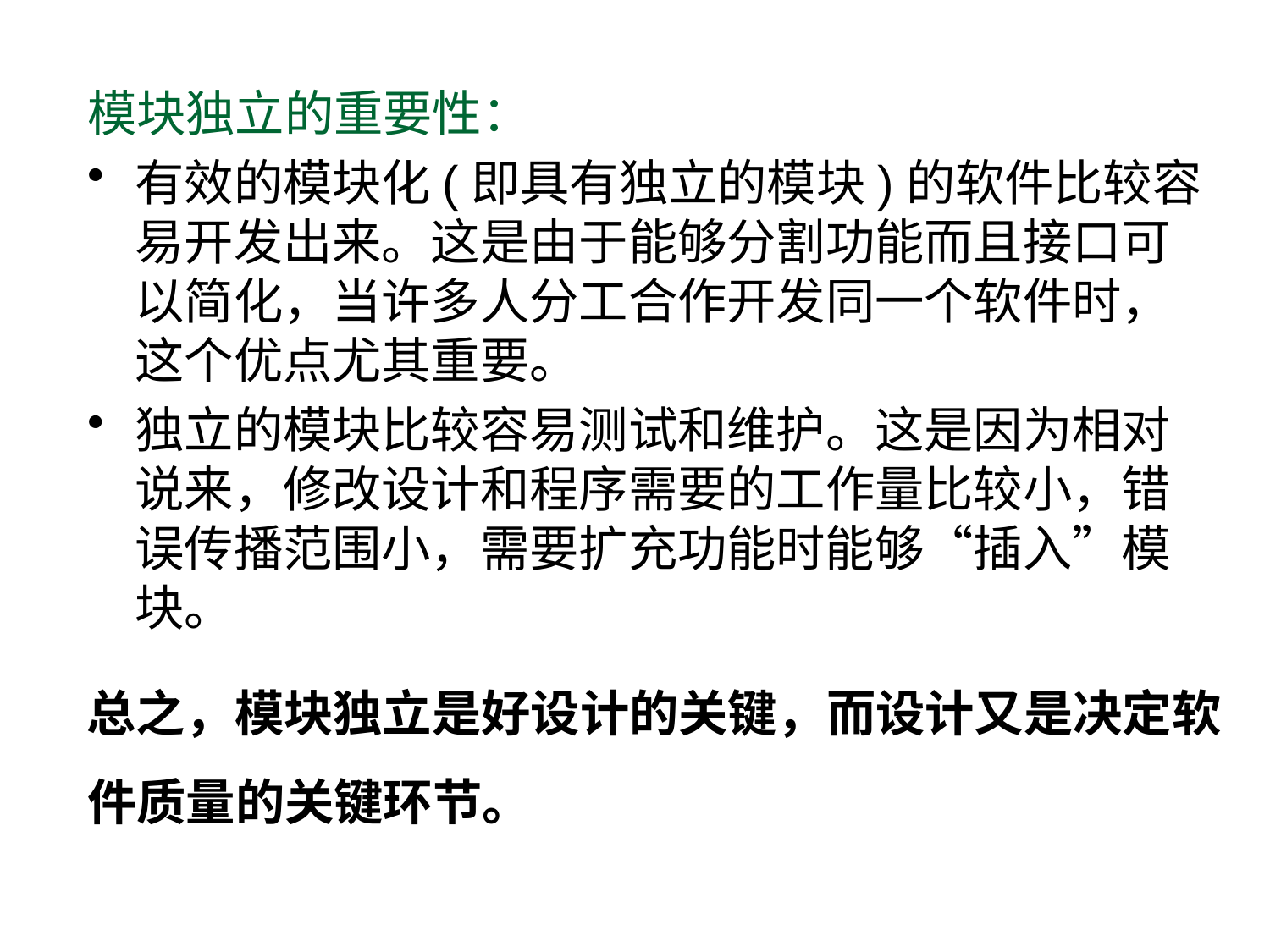

模块独立的重要性：
有效的模块化(即具有独立的模块)的软件比较容易开发出来。这是由于能够分割功能而且接口可以简化，当许多人分工合作开发同一个软件时，这个优点尤其重要。
独立的模块比较容易测试和维护。这是因为相对说来，修改设计和程序需要的工作量比较小，错误传播范围小，需要扩充功能时能够“插入”模块。
总之，模块独立是好设计的关键，而设计又是决定软件质量的关键环节。